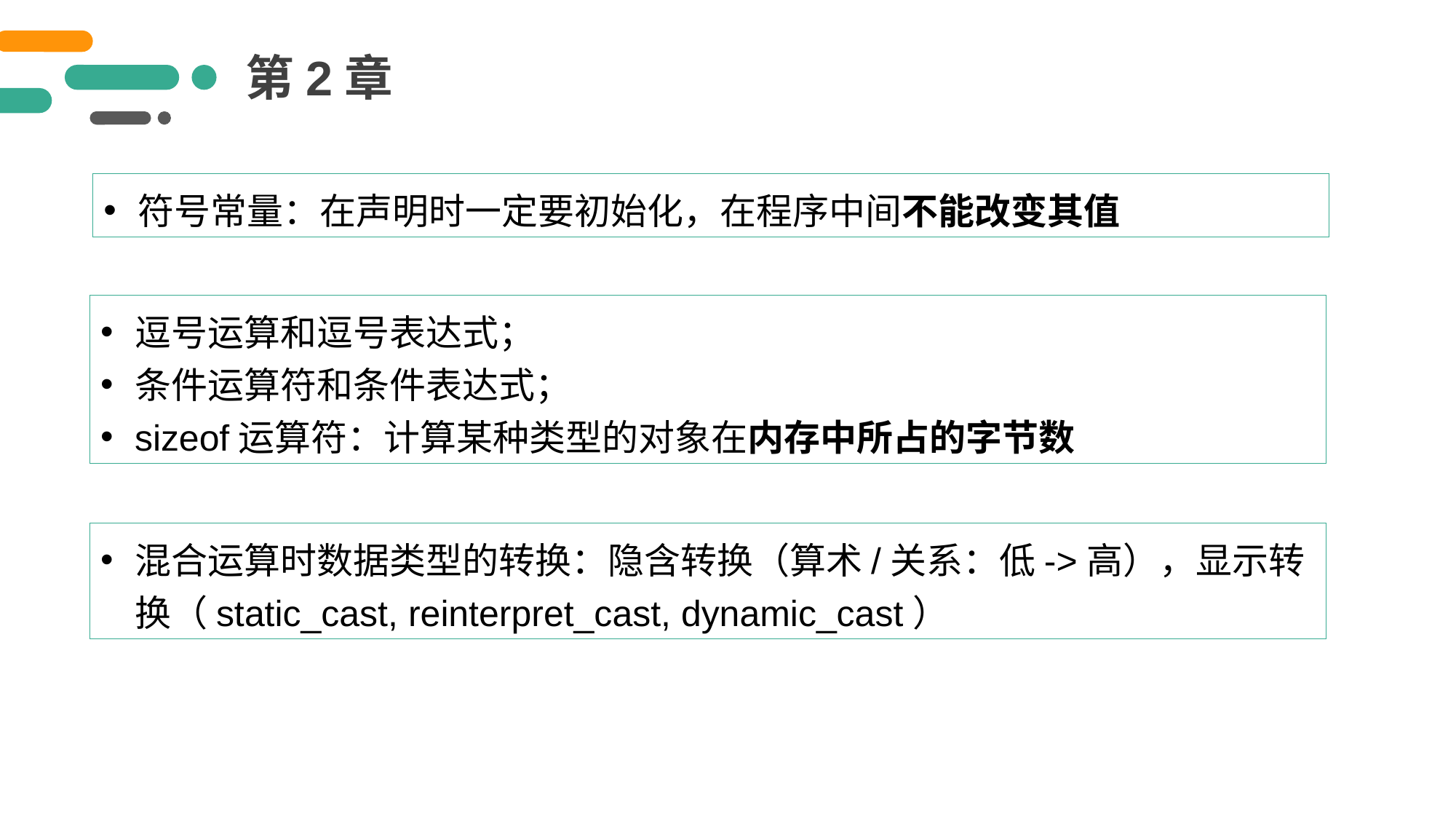

第2章
符号常量：在声明时一定要初始化，在程序中间不能改变其值
逗号运算和逗号表达式；
条件运算符和条件表达式；
sizeof运算符：计算某种类型的对象在内存中所占的字节数
混合运算时数据类型的转换：隐含转换（算术/关系：低->高），显示转换（static_cast, reinterpret_cast, dynamic_cast）